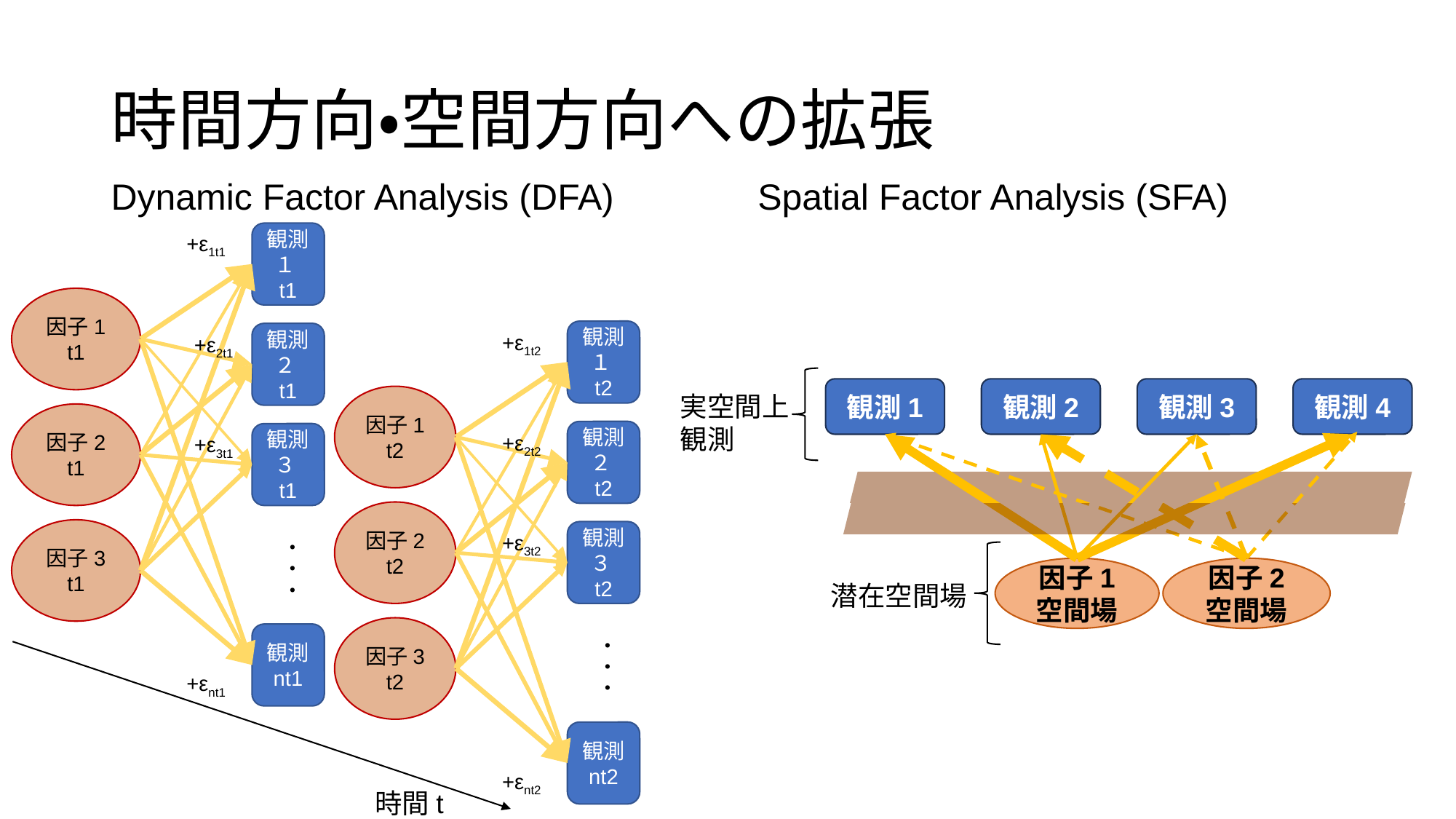

# 時間方向・空間方向への拡張
Dynamic Factor Analysis (DFA)
 Spatial Factor Analysis (SFA)
観測１t1
+ε1t1
因子1
t1
観測２t1
+ε2t1
因子2
t1
観測３t1
+ε3t1
因子3
t1
・・・
観測
nt1
+εnt1

観測１t2
+ε1t2
因子1
t2
観測２t2
+ε2t2
因子2
t2
観測３t2
+ε3t2
因子3
t2
・・・
観測
nt2
+εnt2

観測4
観測1
観測2
観測3

因子1
空間場
因子2
空間場
潜在空間場
実空間上
観測
時間t